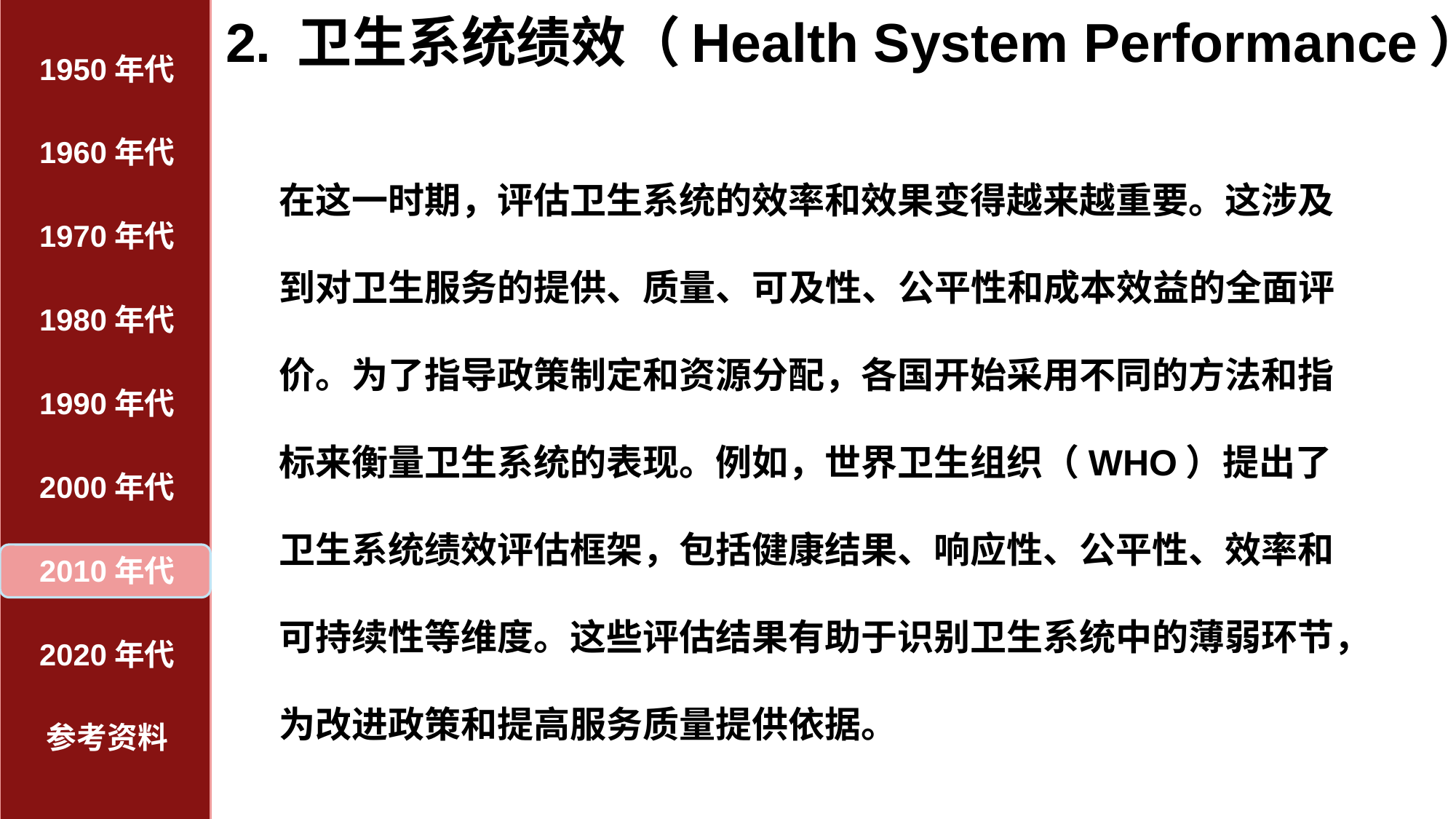

# 2. 卫生系统绩效（Health System Performance）：

1950年代
1960年代
在这一时期，评估卫生系统的效率和效果变得越来越重要。这涉及到对卫生服务的提供、质量、可及性、公平性和成本效益的全面评价。为了指导政策制定和资源分配，各国开始采用不同的方法和指标来衡量卫生系统的表现。例如，世界卫生组织（WHO）提出了卫生系统绩效评估框架，包括健康结果、响应性、公平性、效率和可持续性等维度。这些评估结果有助于识别卫生系统中的薄弱环节，为改进政策和提高服务质量提供依据。
1970年代
1980年代

1990年代

2000年代

2010年代
2020年代
参考资料